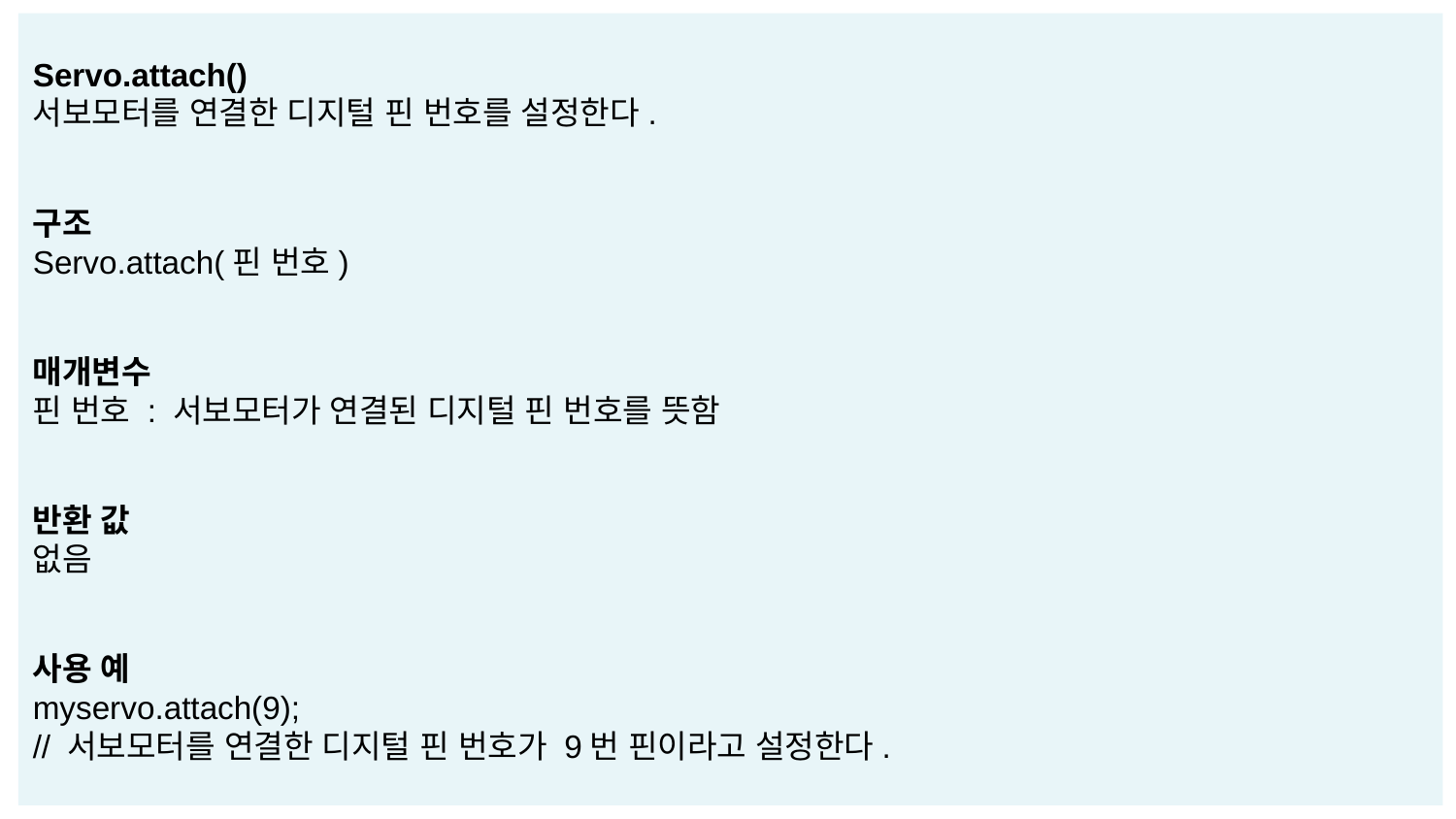

Servo.attach()
서보모터를 연결한 디지털 핀 번호를 설정한다.
구조
Servo.attach(핀 번호)
매개변수
핀 번호 : 서보모터가 연결된 디지털 핀 번호를 뜻함
반환 값
없음
사용 예
myservo.attach(9);
// 서보모터를 연결한 디지털 핀 번호가 9번 핀이라고 설정한다.